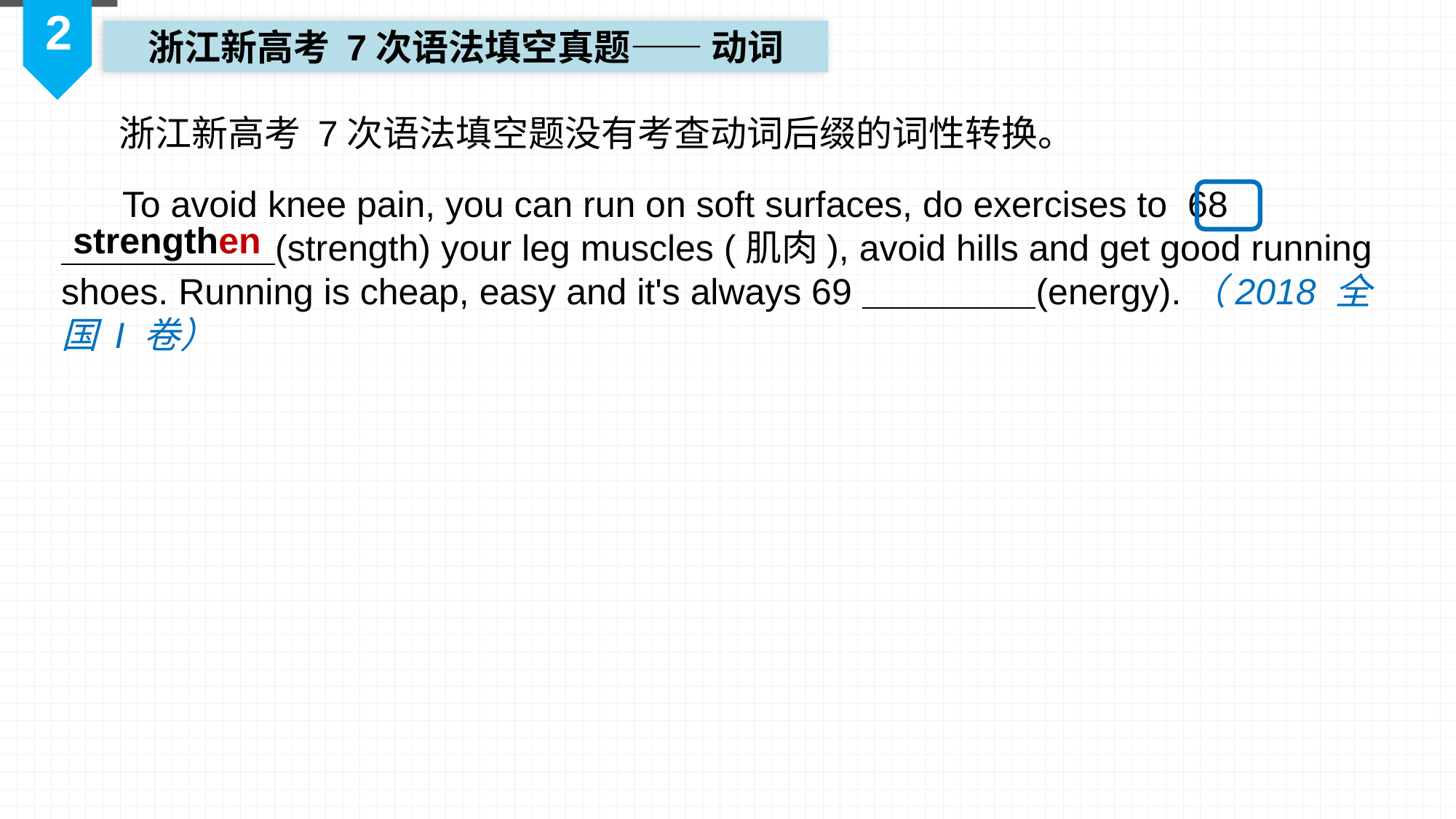

2
浙江新高考 7次语法填空真题—— 动词
      浙江新高考 7次语法填空题没有考查动词后缀的词性转换。

      To avoid knee pain, you can run on soft surfaces, do exercises to  68
                     (strength) your leg muscles (肌肉), avoid hills and get good running shoes. Running is cheap, easy and it's always 69                  (energy).（2018 全国 I 卷）

strengthen